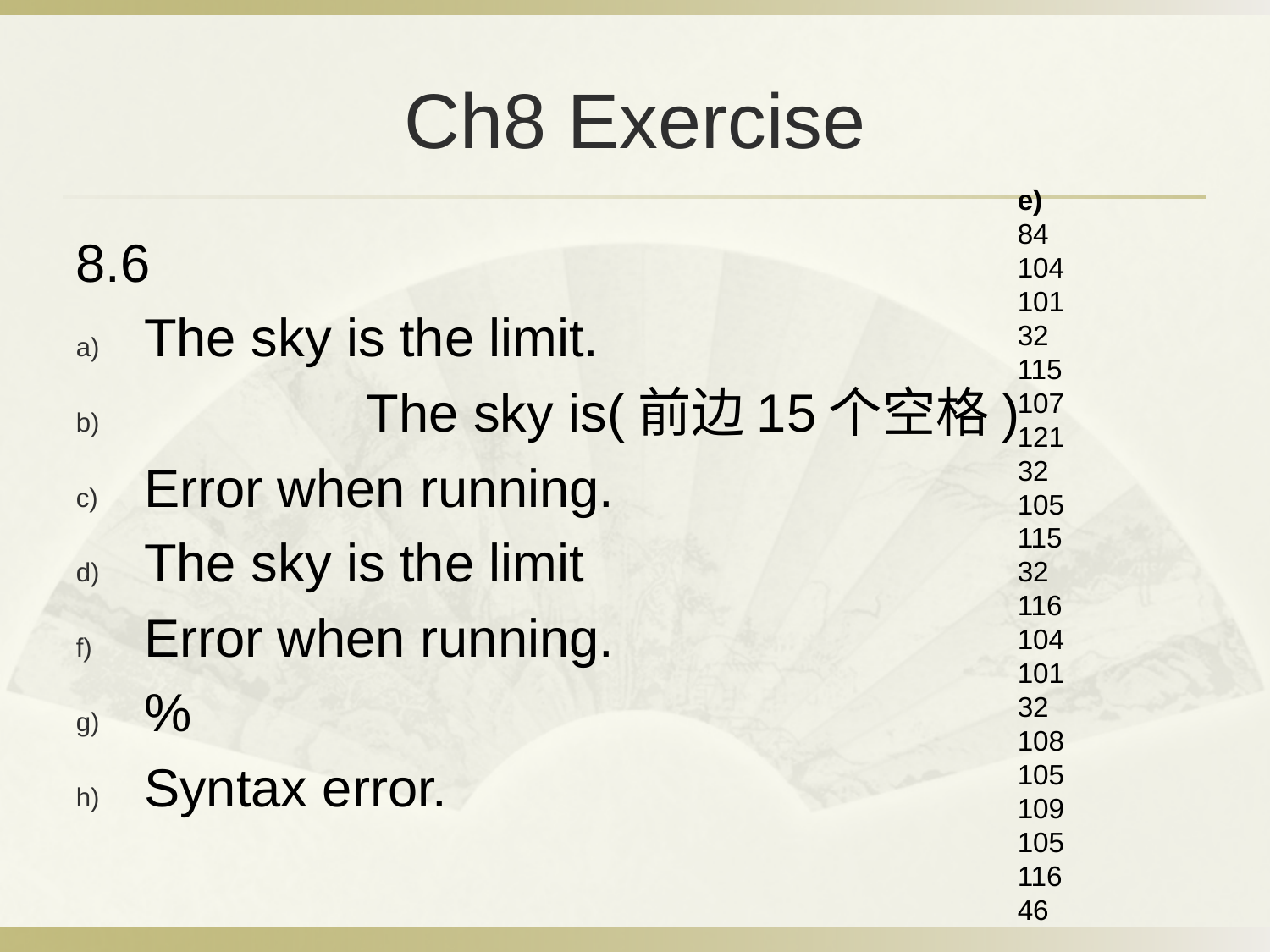

# Ch8 Exercise
e)
84
104
101
32
115
107
121
32
105
115
32
116
104
101
32
108
105
109
105
116
46

8.6
The sky is the limit.
               The sky is(前边15个空格)
Error when running.
The sky is the limit
Error when running.
%
Syntax error.